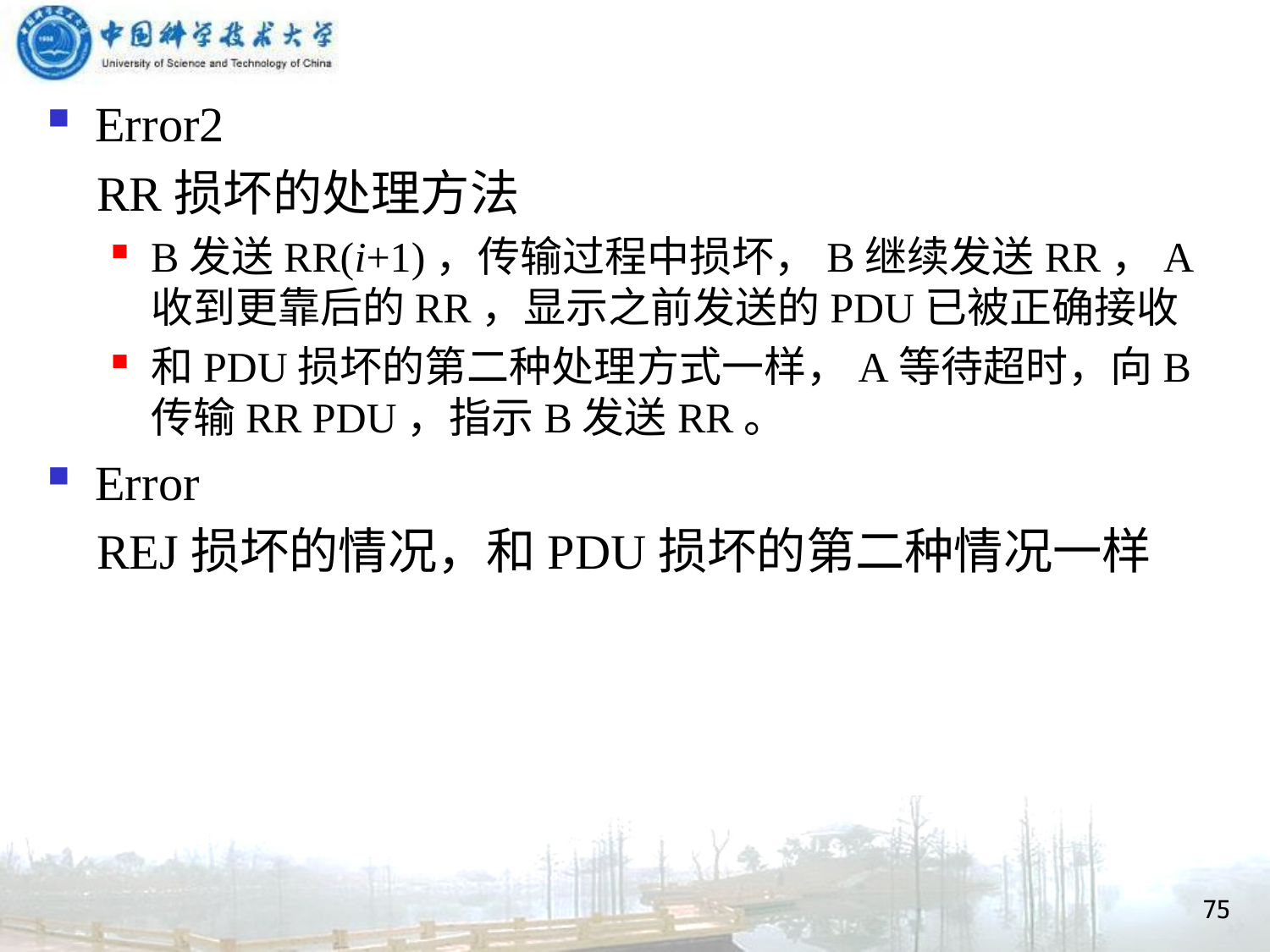

Error2
    RR损坏的处理方法
B发送RR(i+1)，传输过程中损坏，B继续发送RR，A收到更靠后的RR，显示之前发送的PDU已被正确接收
和PDU损坏的第二种处理方式一样，A等待超时，向B传输RR PDU，指示B发送RR。
Error
    REJ损坏的情况，和PDU损坏的第二种情况一样
75